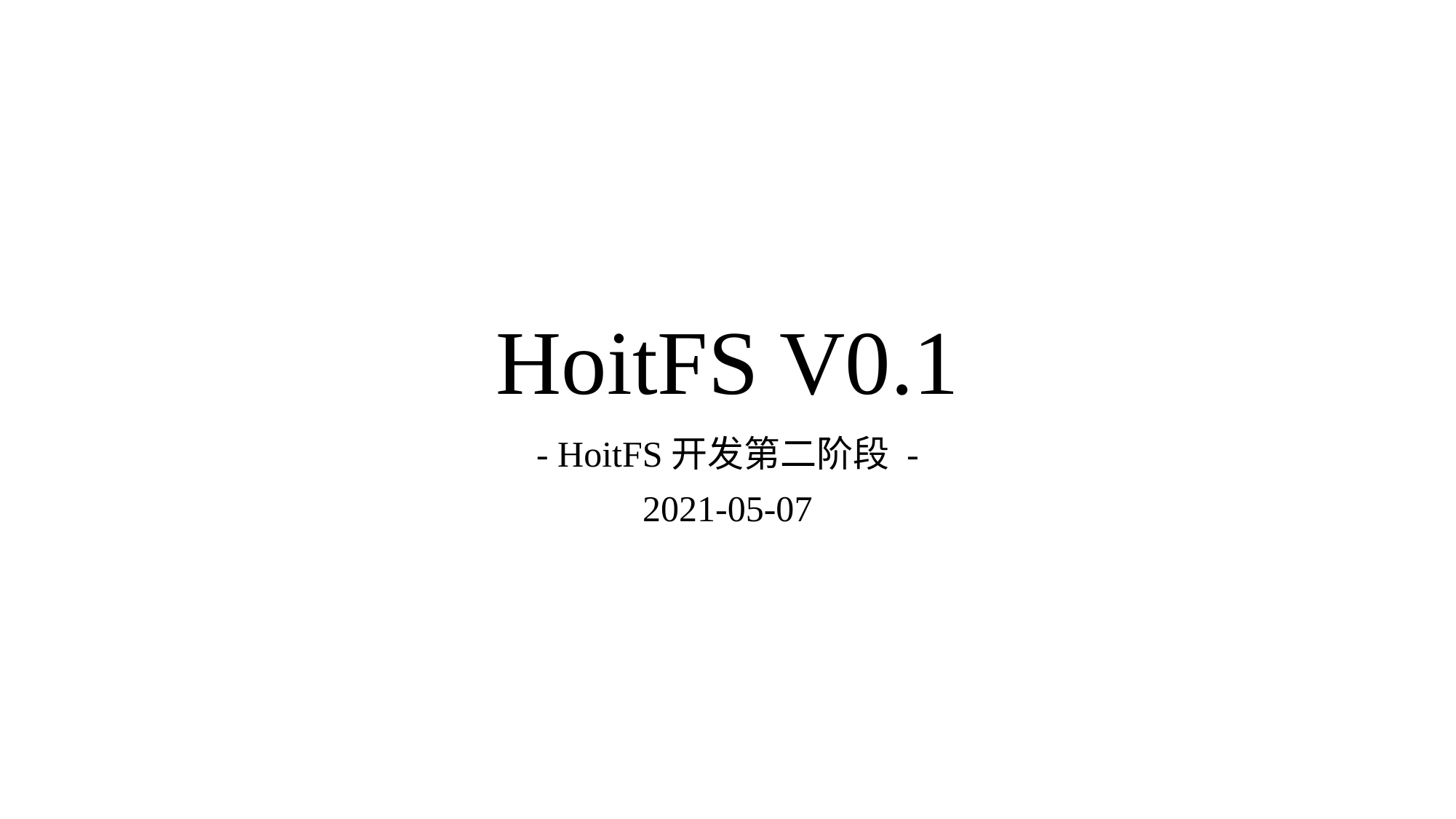

# HoitFS V0.1
- HoitFS开发第二阶段 -
2021-05-07